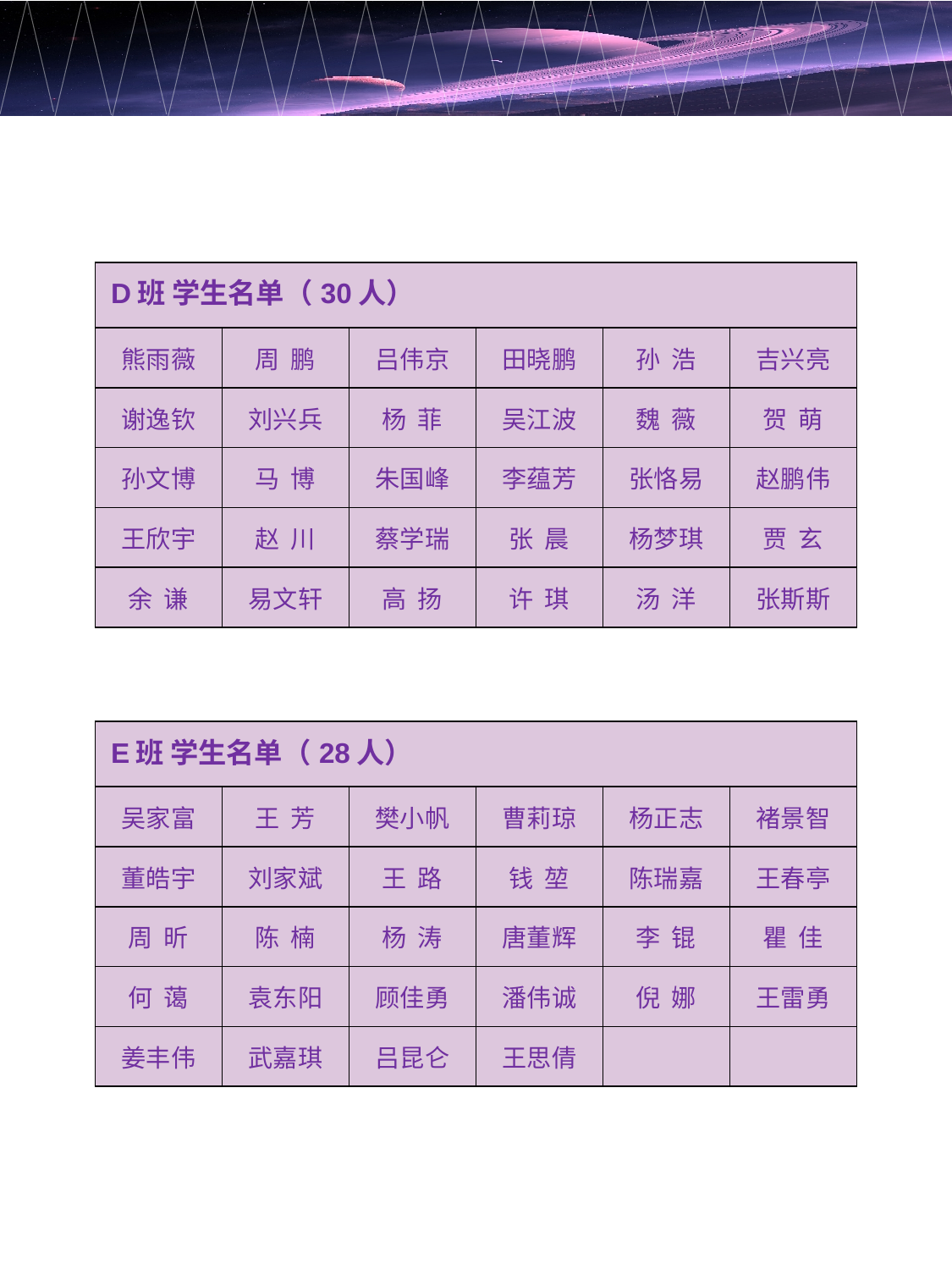

| D班 学生名单（30人） |  |  |  |  |  |
| --- | --- | --- | --- | --- | --- |
| 熊雨薇 | 周 鹏 | 吕伟京 | 田晓鹏 | 孙 浩 | 吉兴亮 |
| 谢逸钦 | 刘兴兵 | 杨 菲 | 吴江波 | 魏 薇 | 贺 萌 |
| 孙文博 | 马 博 | 朱国峰 | 李蕴芳 | 张恪易 | 赵鹏伟 |
| 王欣宇 | 赵 川 | 蔡学瑞 | 张 晨 | 杨梦琪 | 贾 玄 |
| 余 谦 | 易文轩 | 高 扬 | 许 琪 | 汤 洋 | 张斯斯 |
| E班 学生名单（28人） |  |  |  |  |  |
| --- | --- | --- | --- | --- | --- |
| 吴家富 | 王 芳 | 樊小帆 | 曹莉琼 | 杨正志 | 褚景智 |
| 董皓宇 | 刘家斌 | 王 路 | 钱 堃 | 陈瑞嘉 | 王春亭 |
| 周 昕 | 陈 楠 | 杨 涛 | 唐董辉 | 李 锟 | 瞿 佳 |
| 何 蔼 | 袁东阳 | 顾佳勇 | 潘伟诚 | 倪 娜 | 王雷勇 |
| 姜丰伟 | 武嘉琪 | 吕昆仑 | 王思倩 |  |  |